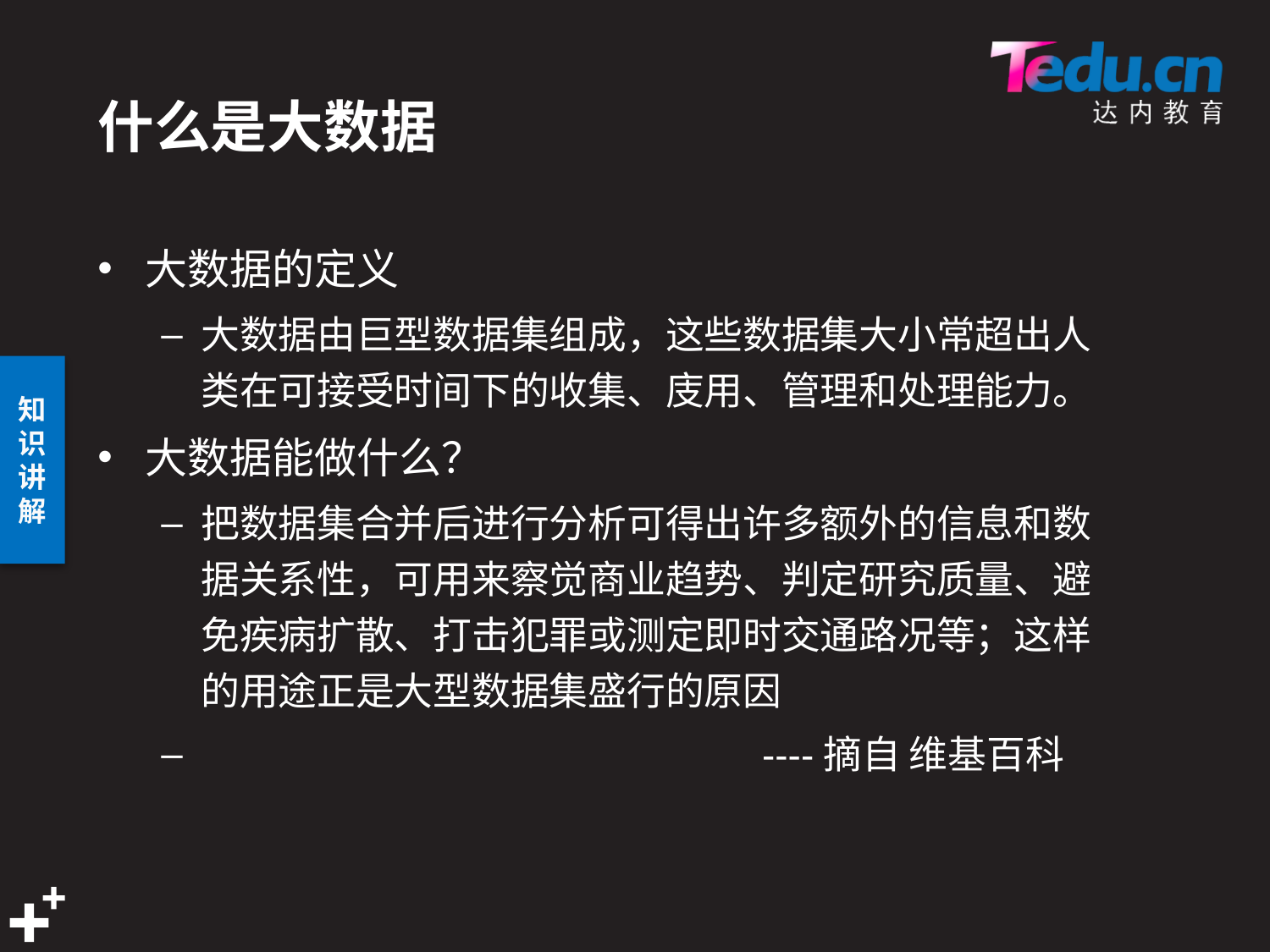

# 什么是大数据
大数据的定义
大数据由巨型数据集组成，这些数据集大小常超出人类在可接受时间下的收集、庋用、管理和处理能力。
大数据能做什么？
把数据集合并后进行分析可得出许多额外的信息和数据关系性，可用来察觉商业趋势、判定研究质量、避免疾病扩散、打击犯罪或测定即时交通路况等；这样的用途正是大型数据集盛行的原因
                                                    ----摘自 维基百科